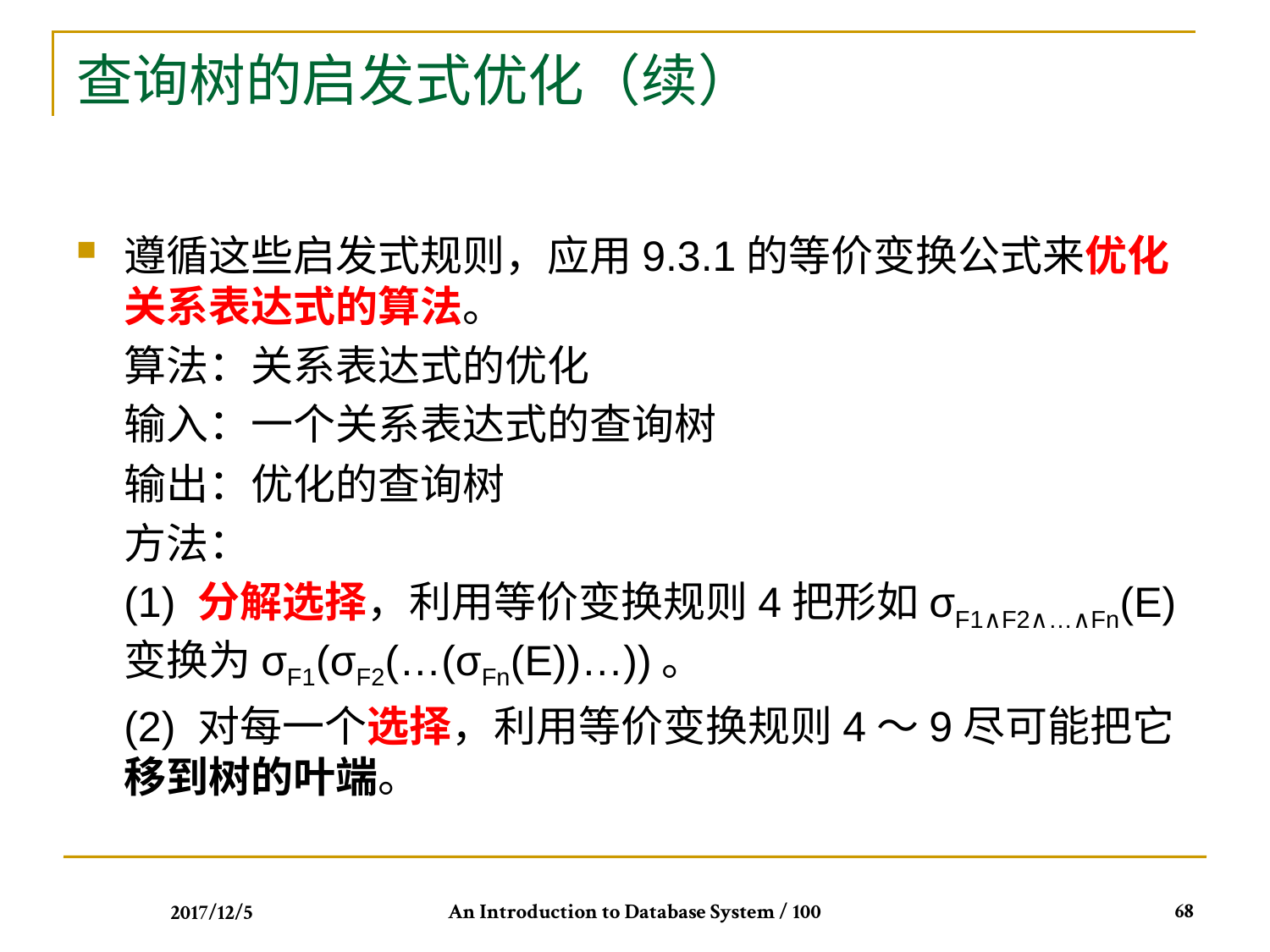

# 查询树的启发式优化（续）
遵循这些启发式规则，应用9.3.1的等价变换公式来优化关系表达式的算法。
	算法：关系表达式的优化
	输入：一个关系表达式的查询树
	输出：优化的查询树
	方法：
	(1) 分解选择，利用等价变换规则4把形如σF1∧F2∧…∧Fn(E)变换为σF1(σF2(…(σFn(E))…))。
	(2) 对每一个选择，利用等价变换规则4～9尽可能把它移到树的叶端。
2017/12/5
68
An Introduction to Database System / 100